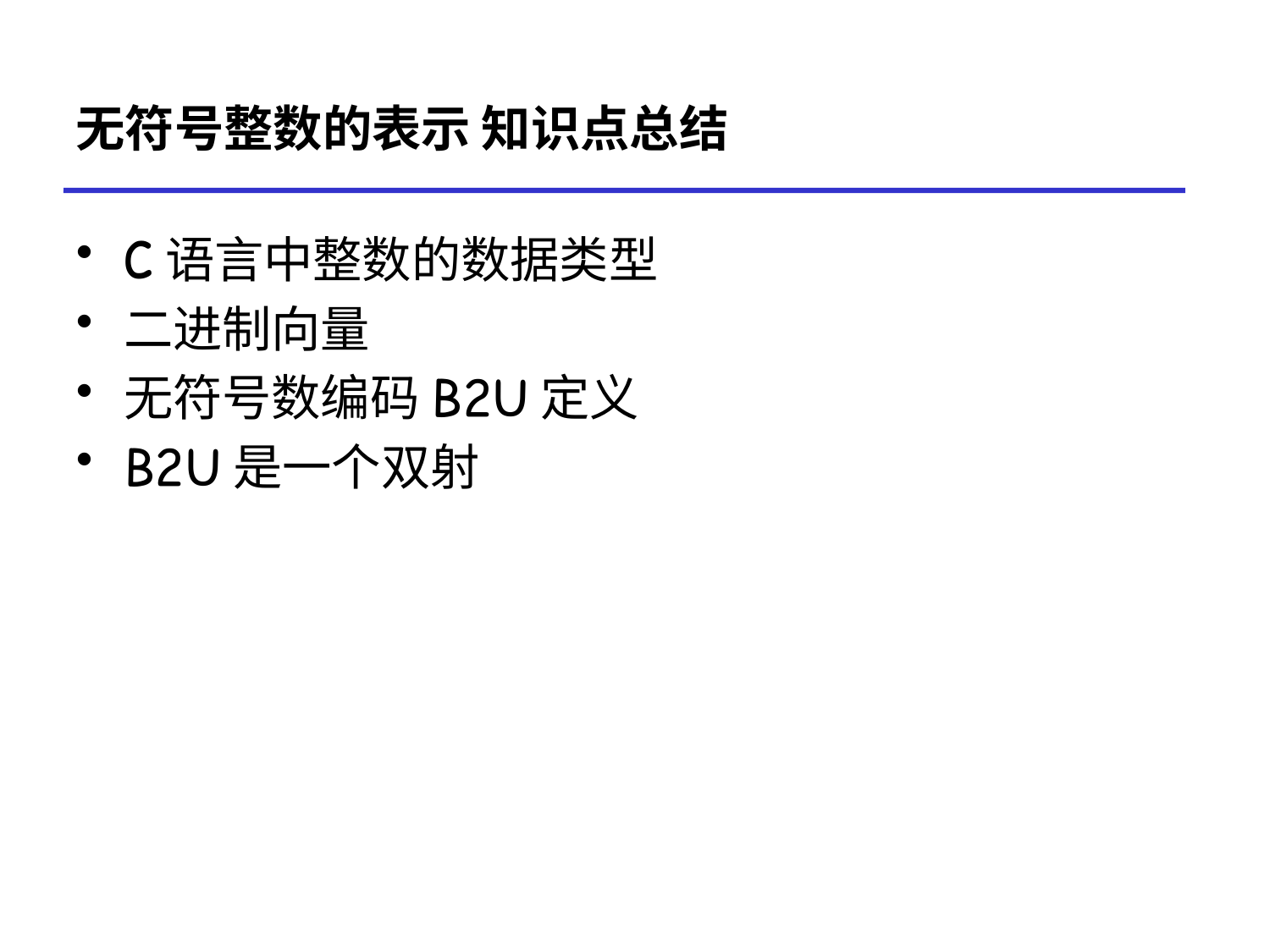

# 无符号整数的表示 知识点总结
C语言中整数的数据类型
二进制向量
无符号数编码B2U定义
B2U是一个双射